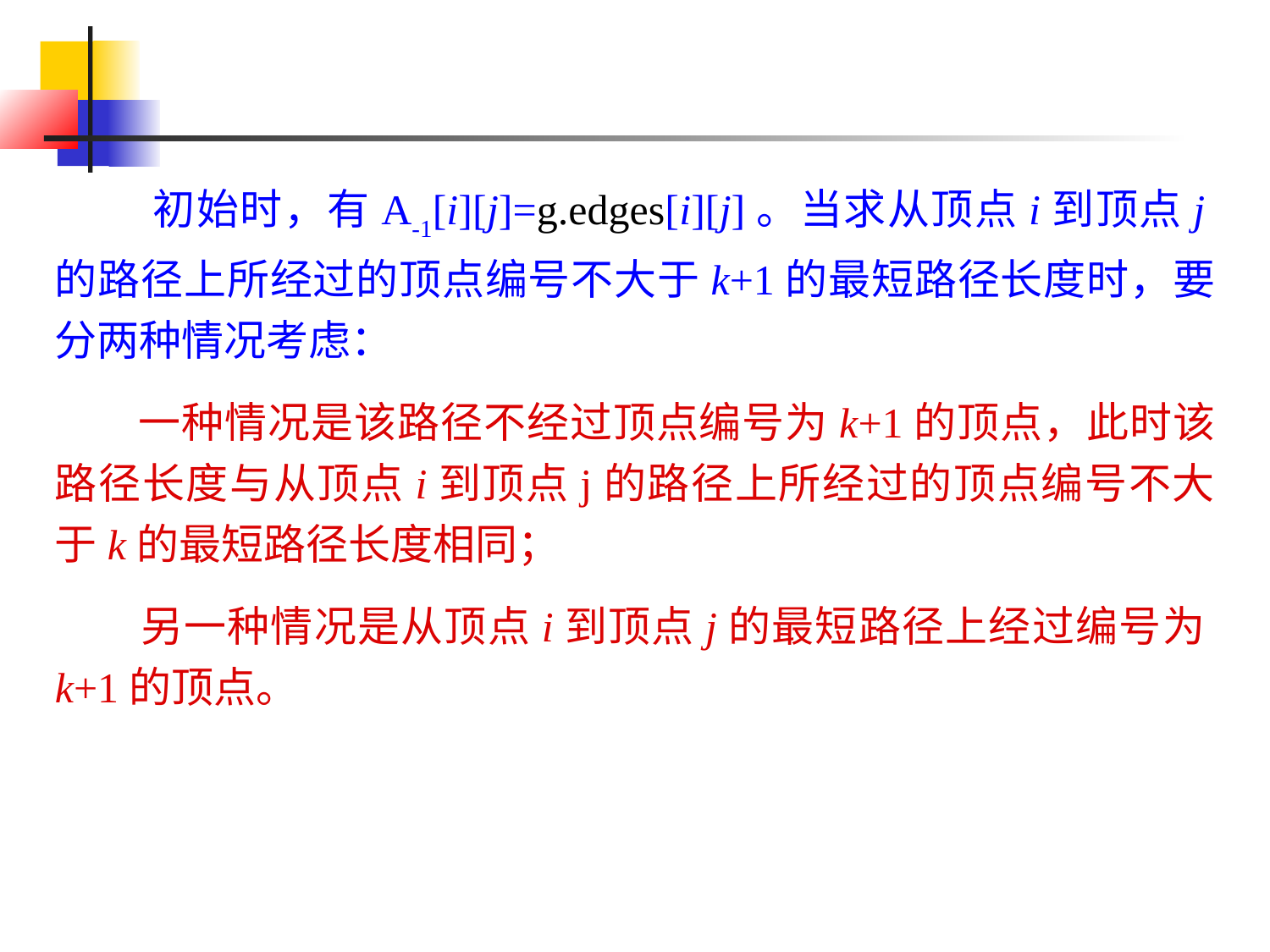

初始时，有A-1[i][j]=g.edges[i][j]。当求从顶点i到顶点j的路径上所经过的顶点编号不大于k+1的最短路径长度时，要分两种情况考虑：
       一种情况是该路径不经过顶点编号为k+1的顶点，此时该路径长度与从顶点i到顶点j的路径上所经过的顶点编号不大于k的最短路径长度相同；
       另一种情况是从顶点i到顶点j的最短路径上经过编号为k+1的顶点。